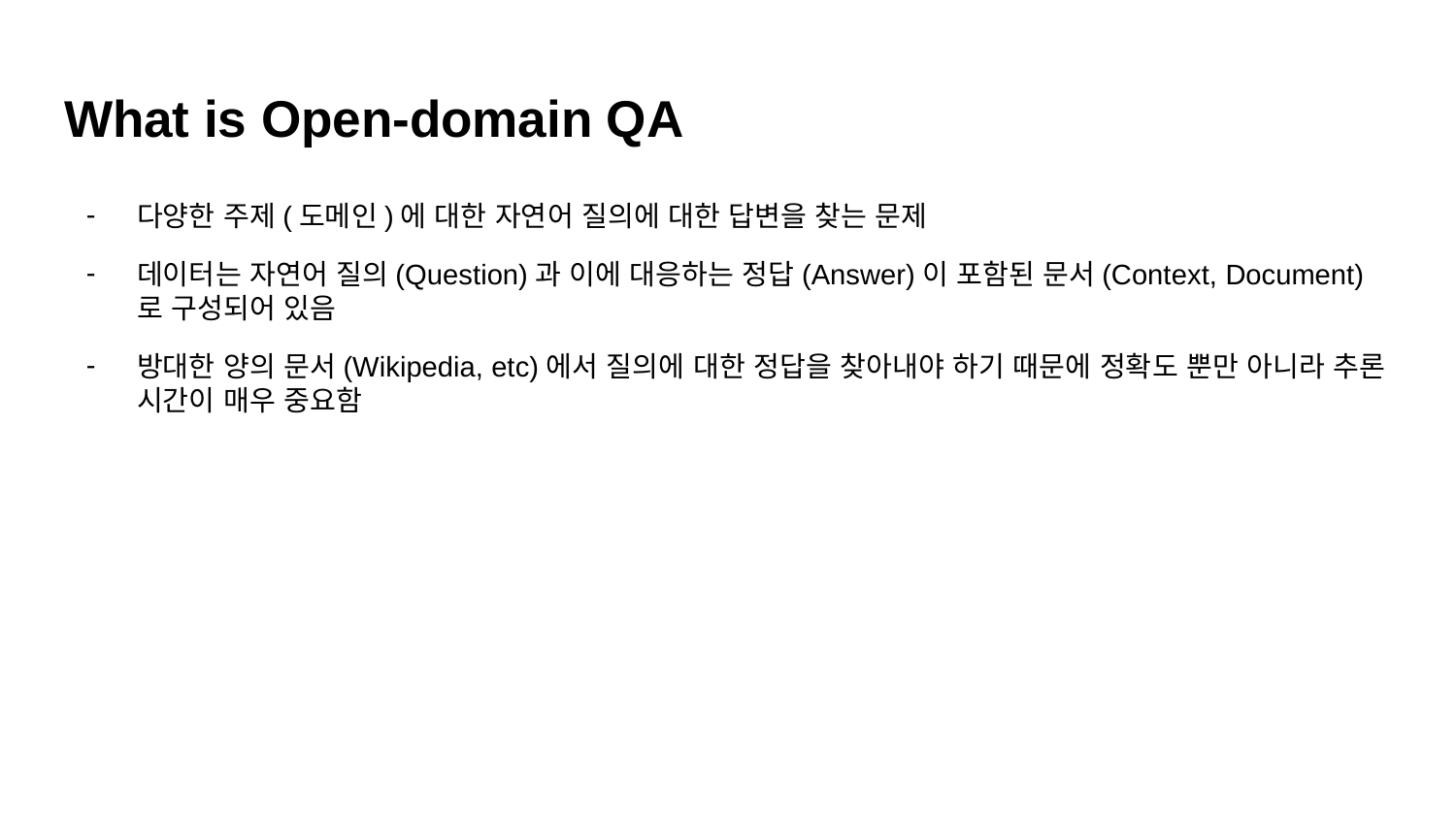

# What is Open-domain QA
다양한 주제(도메인)에 대한 자연어 질의에 대한 답변을 찾는 문제
데이터는 자연어 질의(Question)과 이에 대응하는 정답(Answer)이 포함된 문서(Context, Document)로 구성되어 있음
방대한 양의 문서(Wikipedia, etc)에서 질의에 대한 정답을 찾아내야 하기 때문에 정확도 뿐만 아니라 추론 시간이 매우 중요함